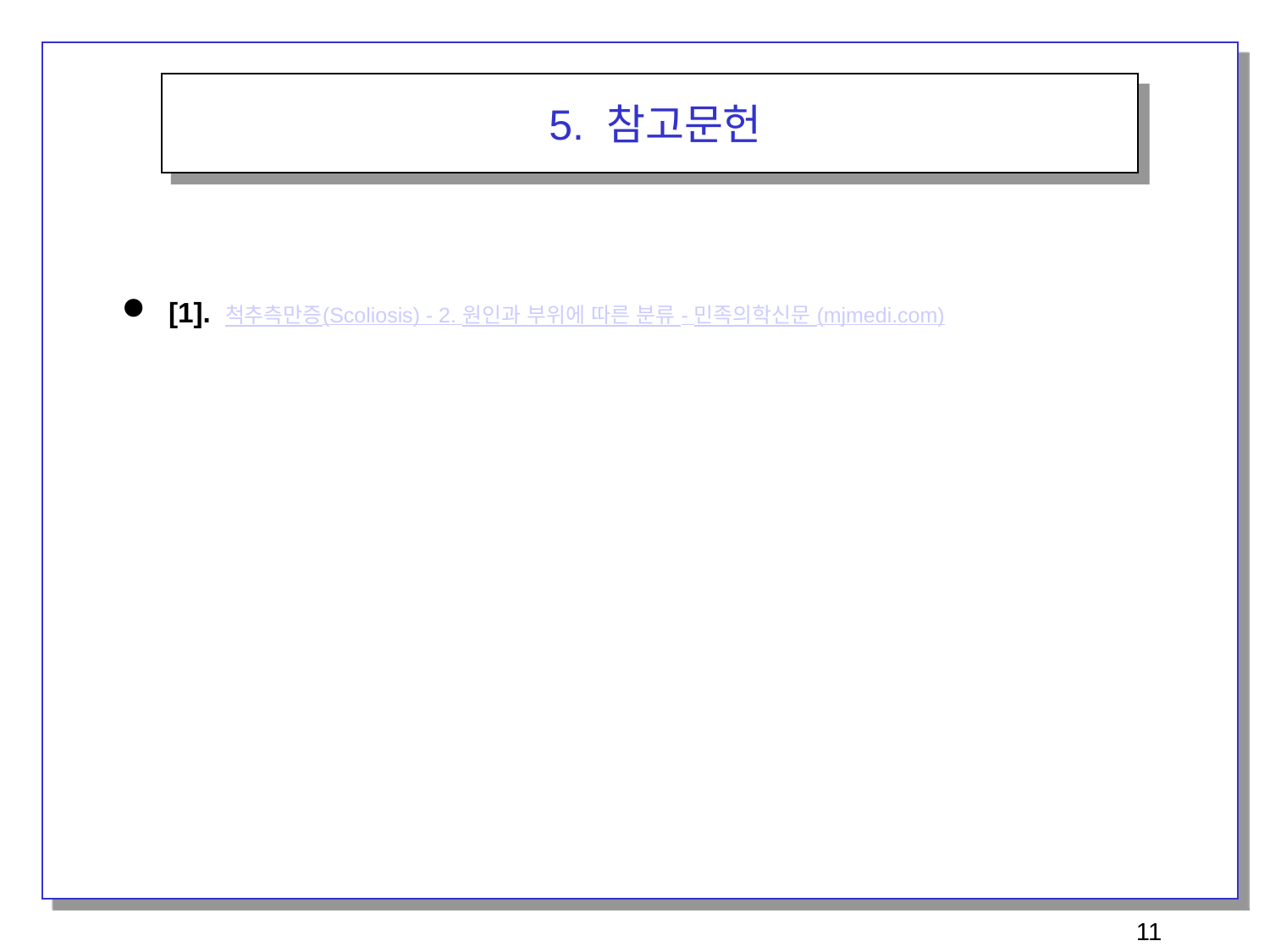

5. 참고문헌
  [1]. 척추측만증(Scoliosis) - 2. 원인과 부위에 따른 분류 - 민족의학신문 (mjmedi.com)

11